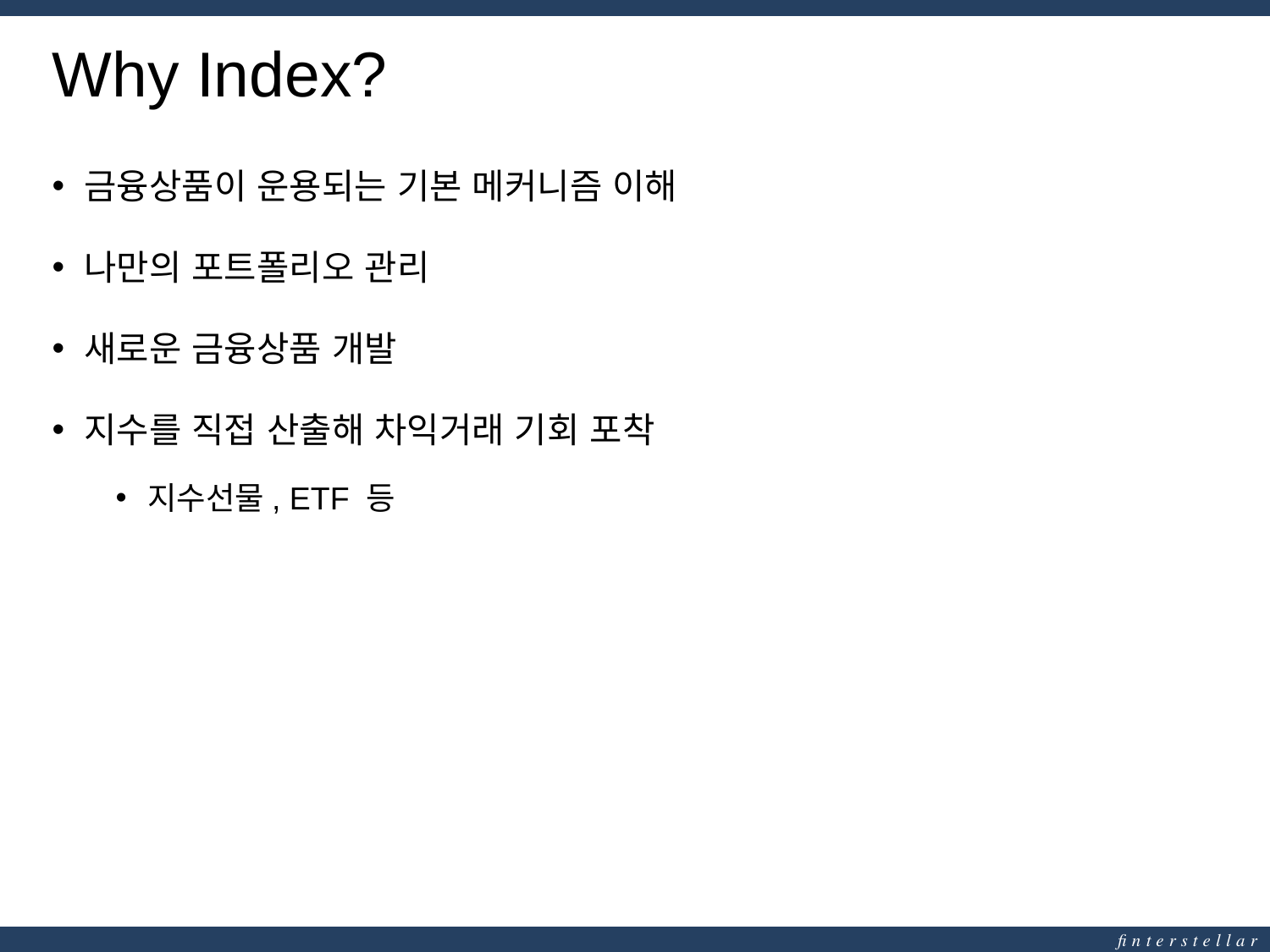

# Why Index?
금융상품이 운용되는 기본 메커니즘 이해
나만의 포트폴리오 관리
새로운 금융상품 개발
지수를 직접 산출해 차익거래 기회 포착
지수선물, ETF 등